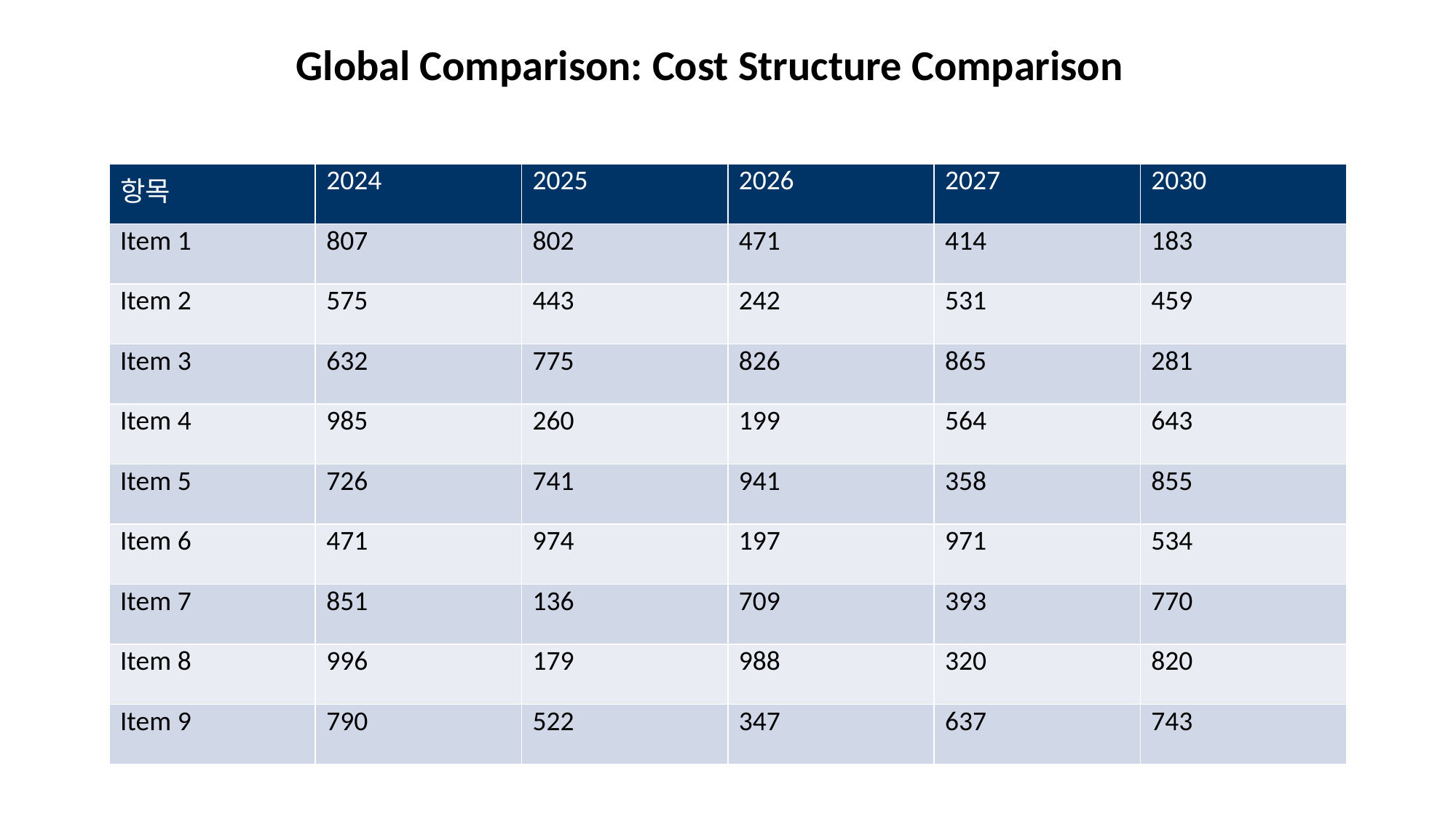

Global Comparison: Cost Structure Comparison
#
| 항목 | 2024 | 2025 | 2026 | 2027 | 2030 |
| --- | --- | --- | --- | --- | --- |
| Item 1 | 807 | 802 | 471 | 414 | 183 |
| Item 2 | 575 | 443 | 242 | 531 | 459 |
| Item 3 | 632 | 775 | 826 | 865 | 281 |
| Item 4 | 985 | 260 | 199 | 564 | 643 |
| Item 5 | 726 | 741 | 941 | 358 | 855 |
| Item 6 | 471 | 974 | 197 | 971 | 534 |
| Item 7 | 851 | 136 | 709 | 393 | 770 |
| Item 8 | 996 | 179 | 988 | 320 | 820 |
| Item 9 | 790 | 522 | 347 | 637 | 743 |